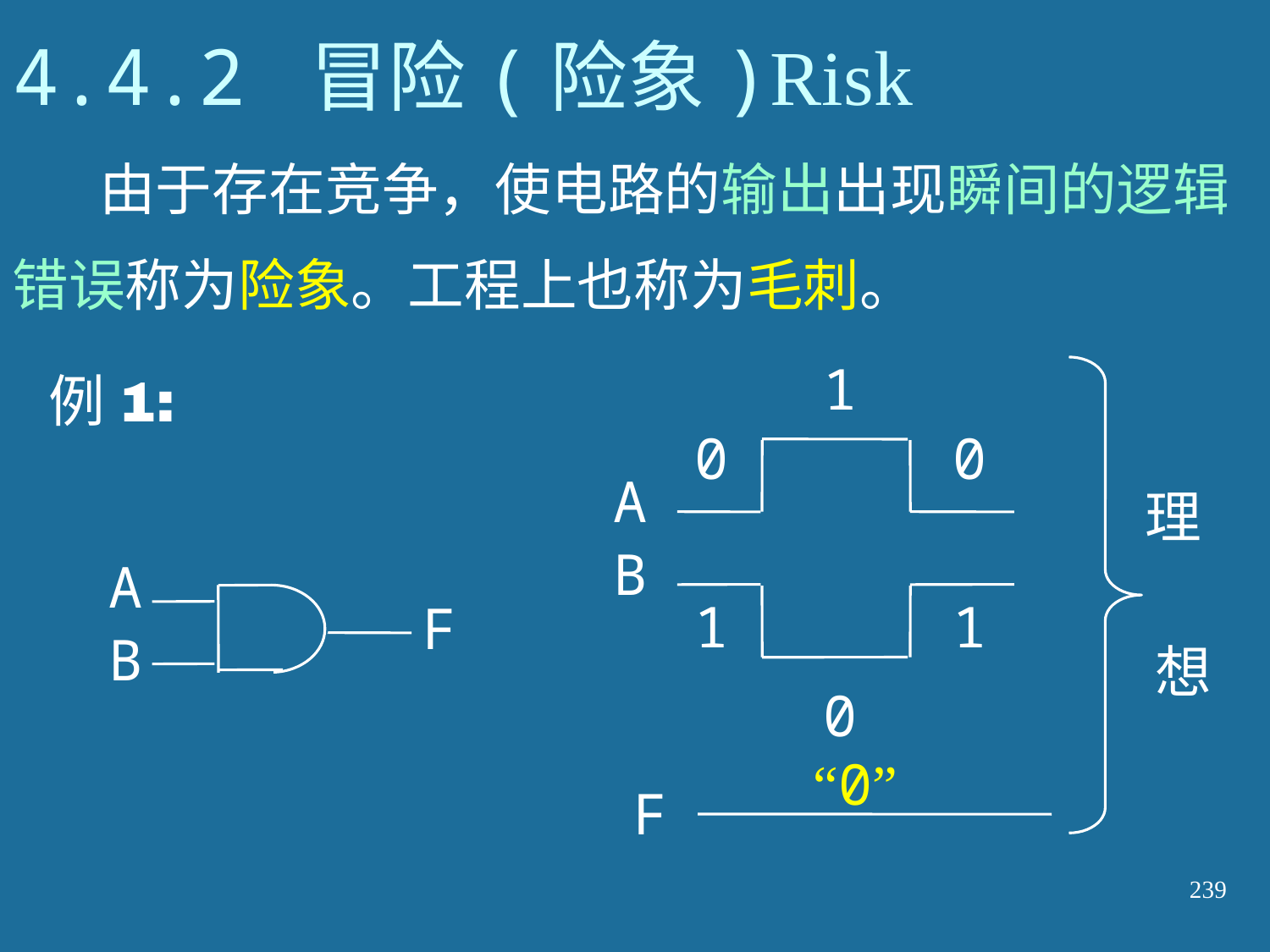

# 4.4.2 冒险(险象)Risk
由于存在竞争，使电路的输出出现瞬间的逻辑
错误称为险象。工程上也称为毛刺。
1

例1:
0
0

A
理

B
A

1
1

F

B
想

0
“0”
F

239